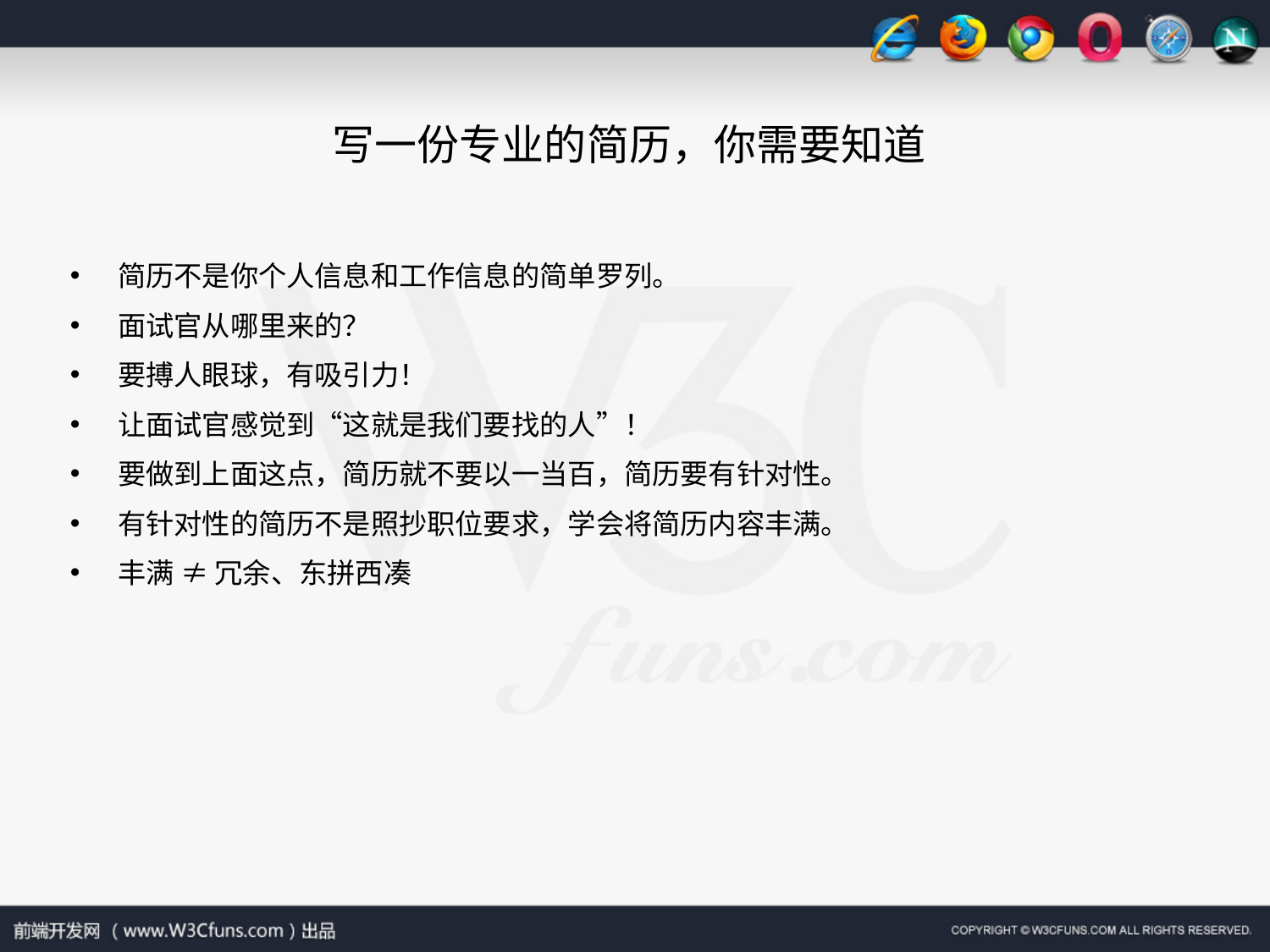

写一份专业的简历，你需要知道

简历不是你个人信息和工作信息的简单罗列。
面试官从哪里来的？
要搏人眼球，有吸引力！
让面试官感觉到“这就是我们要找的人”！
要做到上面这点，简历就不要以一当百，简历要有针对性。
有针对性的简历不是照抄职位要求，学会将简历内容丰满。
丰满 ≠ 冗余、东拼西凑